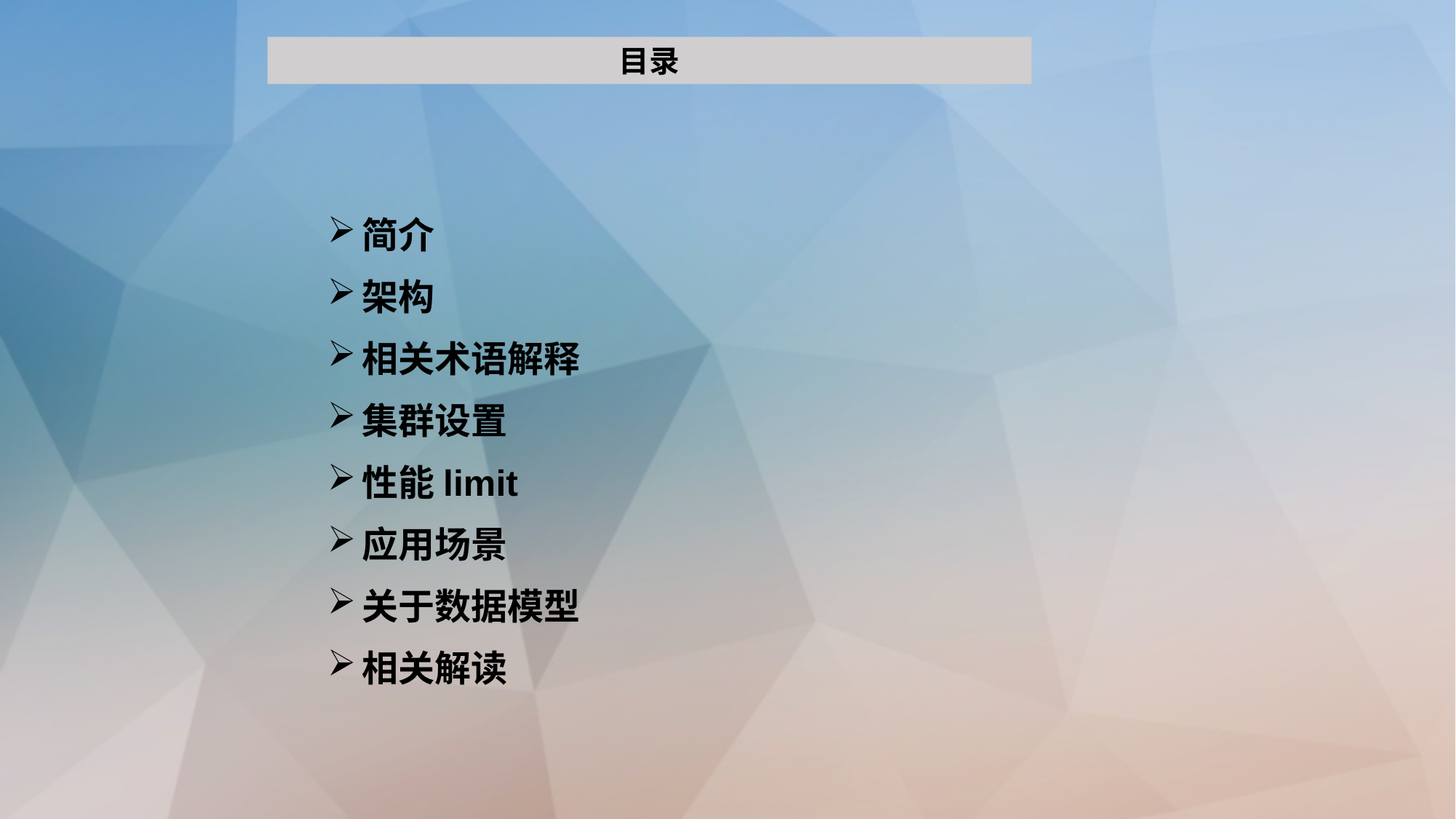

目录
简介
架构
相关术语解释
集群设置
性能limit
应用场景
关于数据模型
相关解读